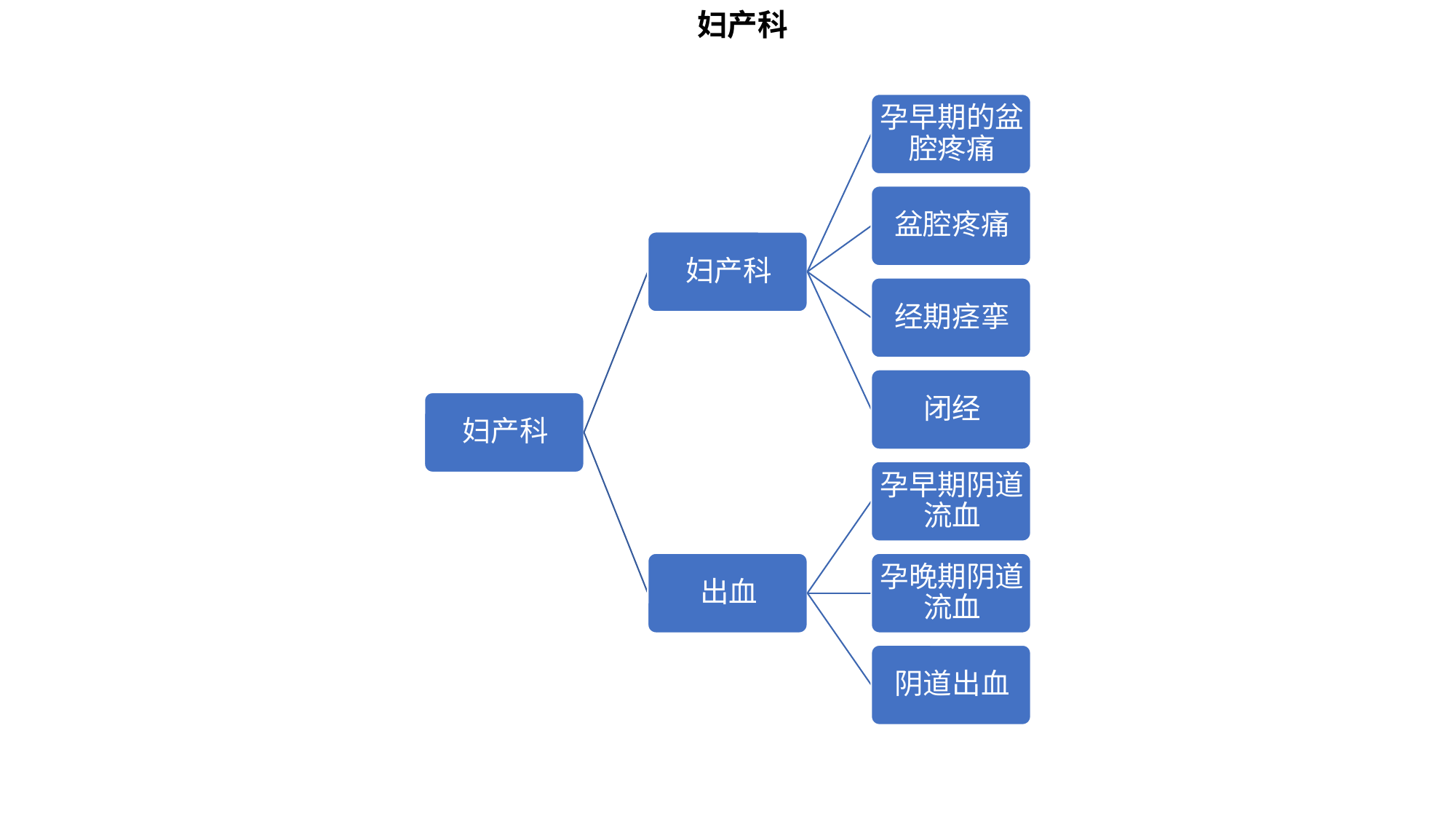

妇产科
妇产科

妇产科

孕早期的盆腔疼痛

盆腔疼痛

经期痉挛

闭经

出血

孕早期阴道流血

孕晚期阴道流血

阴道出血